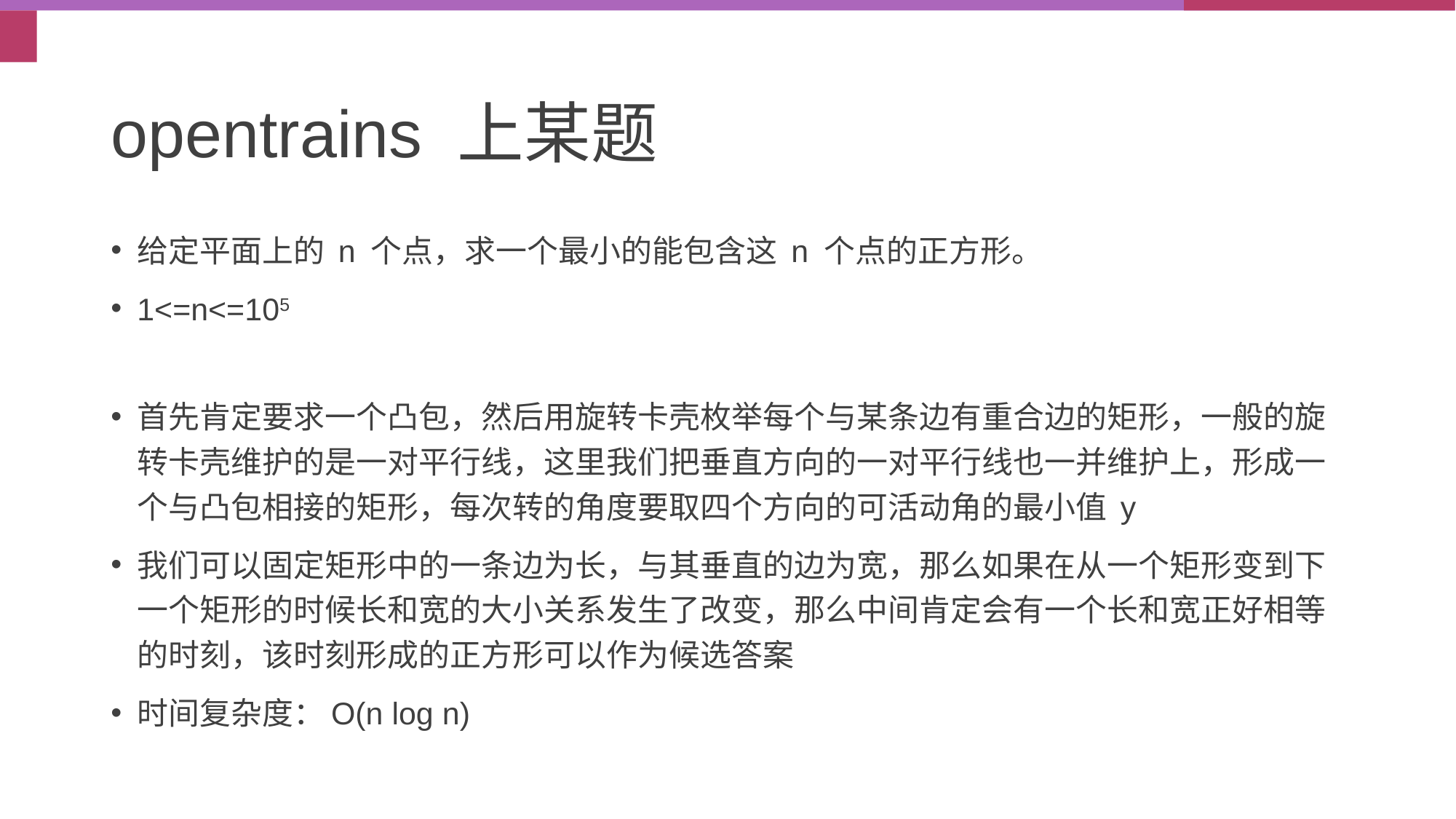

# opentrains 上某题
给定平面上的 n 个点，求一个最小的能包含这 n 个点的正方形。
1<=n<=105

首先肯定要求一个凸包，然后用旋转卡壳枚举每个与某条边有重合边的矩形，一般的旋转卡壳维护的是一对平行线，这里我们把垂直方向的一对平行线也一并维护上，形成一个与凸包相接的矩形，每次转的角度要取四个方向的可活动角的最小值 y
我们可以固定矩形中的一条边为长，与其垂直的边为宽，那么如果在从一个矩形变到下一个矩形的时候长和宽的大小关系发生了改变，那么中间肯定会有一个长和宽正好相等的时刻，该时刻形成的正方形可以作为候选答案
时间复杂度：O(n log n)